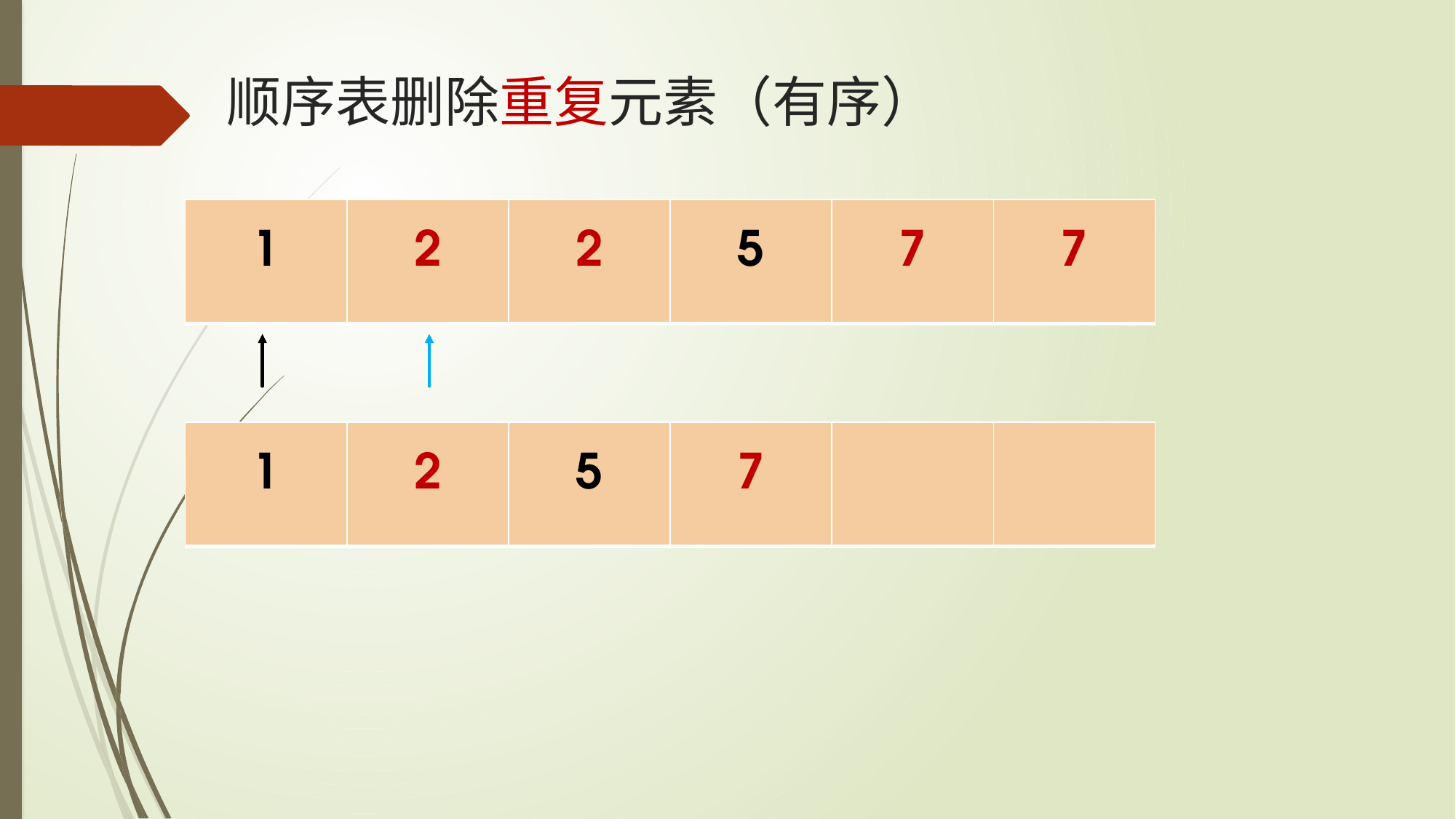

# 顺序表删除重复元素（有序）
| 1 | 2 | 2 | 5 | 7 | 7 |
| --- | --- | --- | --- | --- | --- |
| 1 | 2 | 5 | 7 |  |  |
| --- | --- | --- | --- | --- | --- |